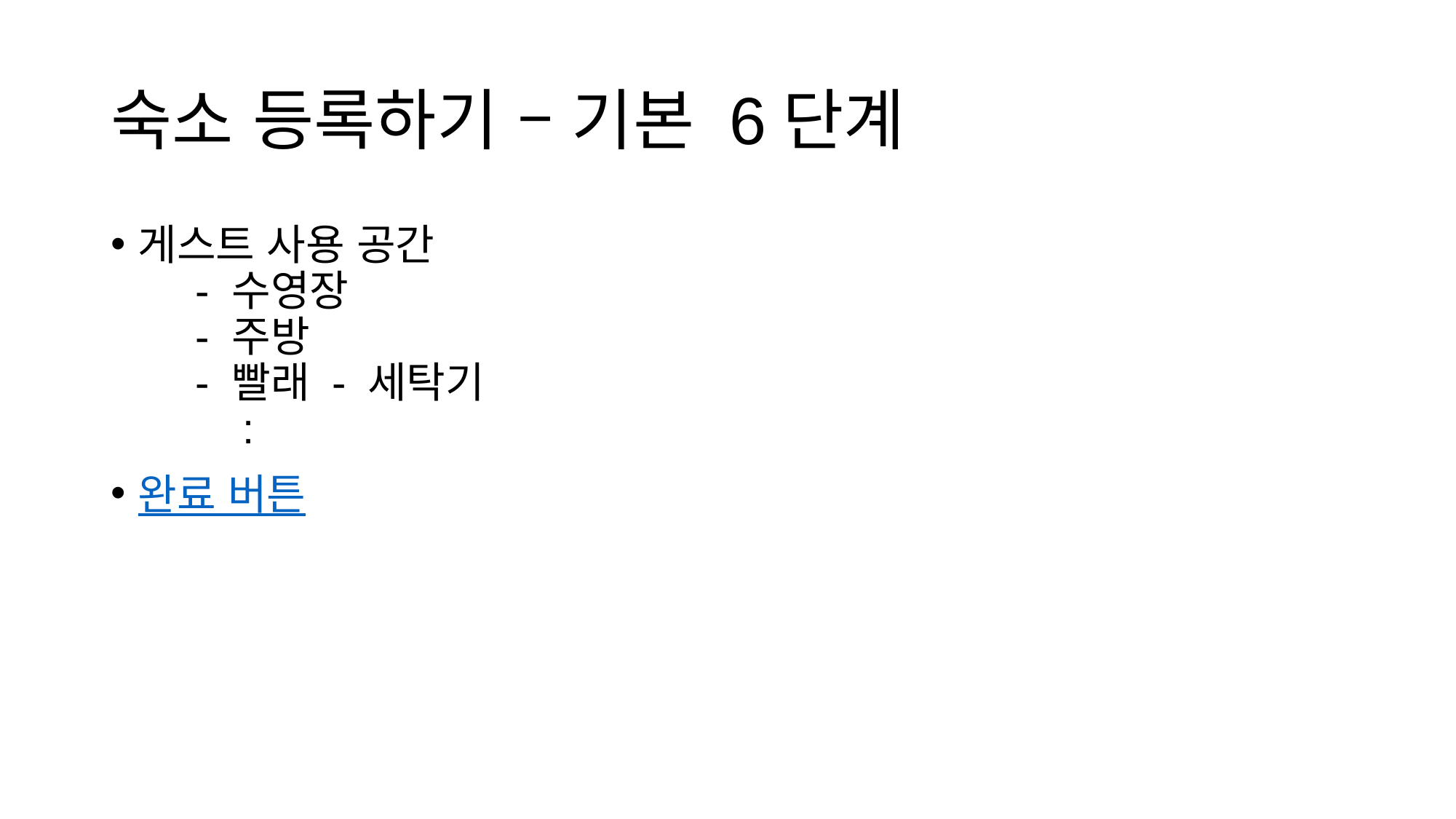

# 숙소 등록하기 – 기본 6단계
게스트 사용 공간
    - 수영장
    - 주방
    - 빨래 - 세탁기
        :
완료 버튼